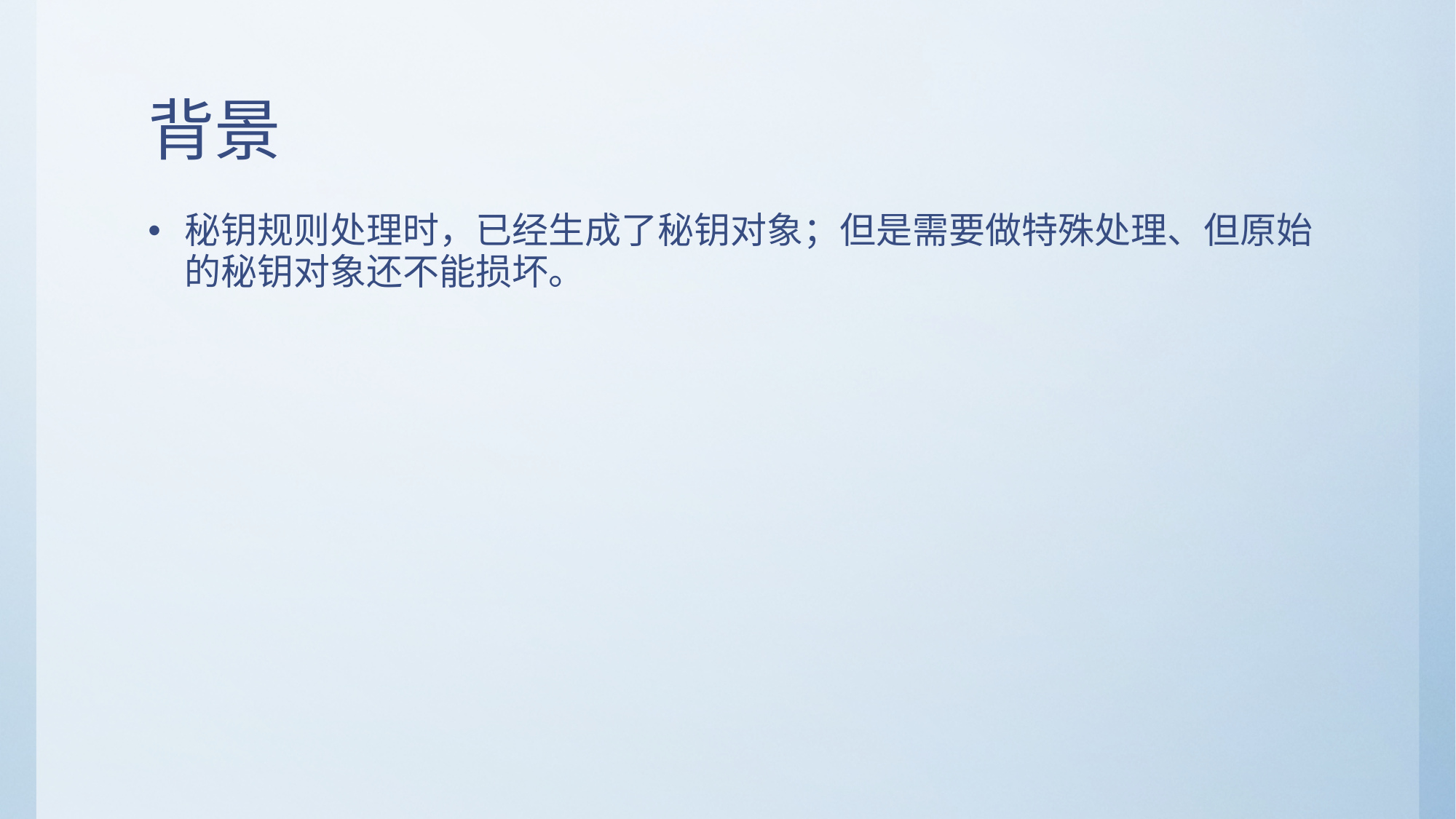

# 背景
秘钥规则处理时，已经生成了秘钥对象；但是需要做特殊处理、但原始的秘钥对象还不能损坏。